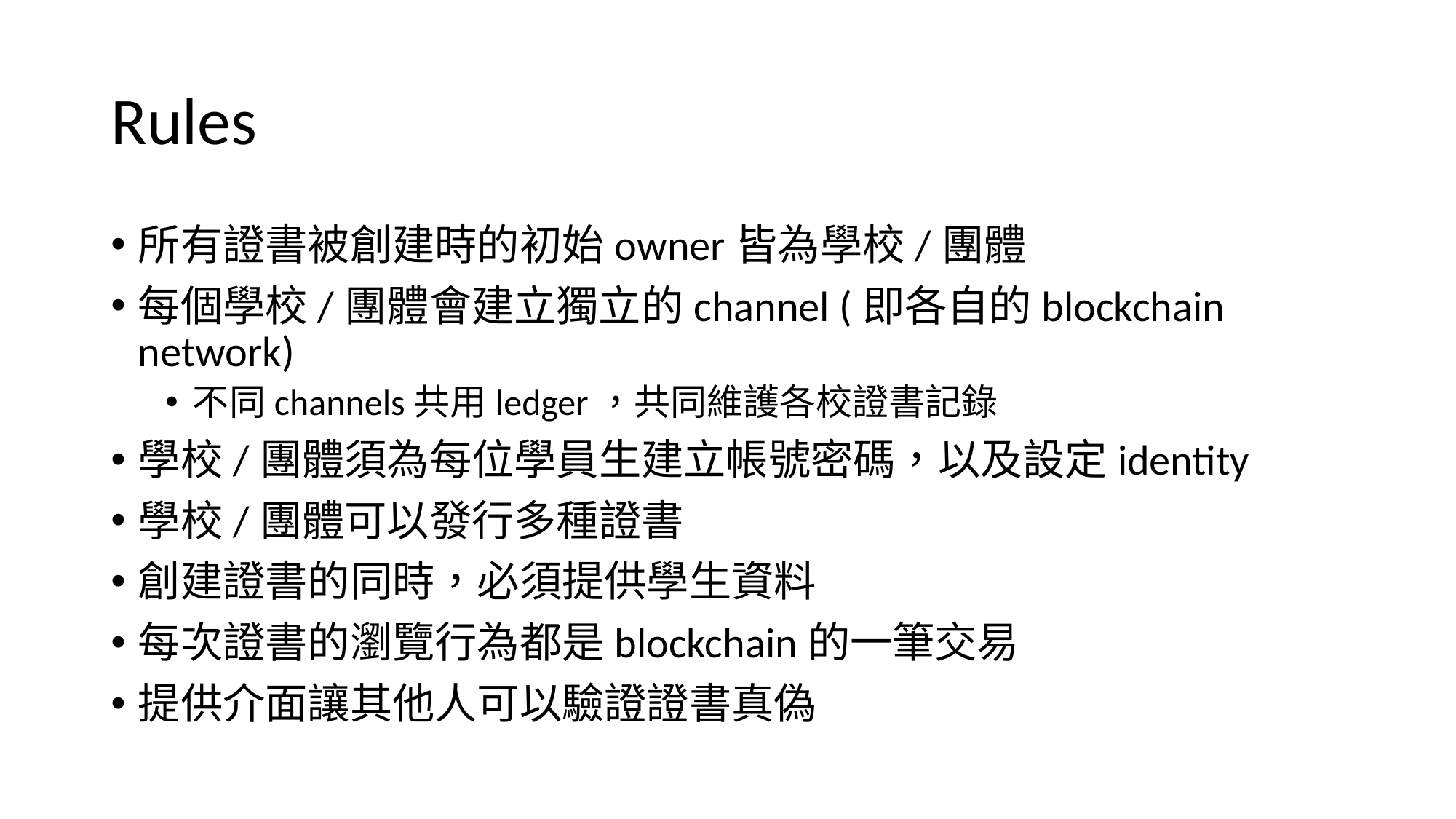

# Rules
所有證書被創建時的初始owner皆為學校/團體
每個學校/團體會建立獨立的channel (即各自的blockchain network)
不同channels共用ledger，共同維護各校證書記錄
學校/團體須為每位學員生建立帳號密碼，以及設定identity
學校/團體可以發行多種證書
創建證書的同時，必須提供學生資料
每次證書的瀏覽行為都是blockchain的一筆交易
提供介面讓其他人可以驗證證書真偽